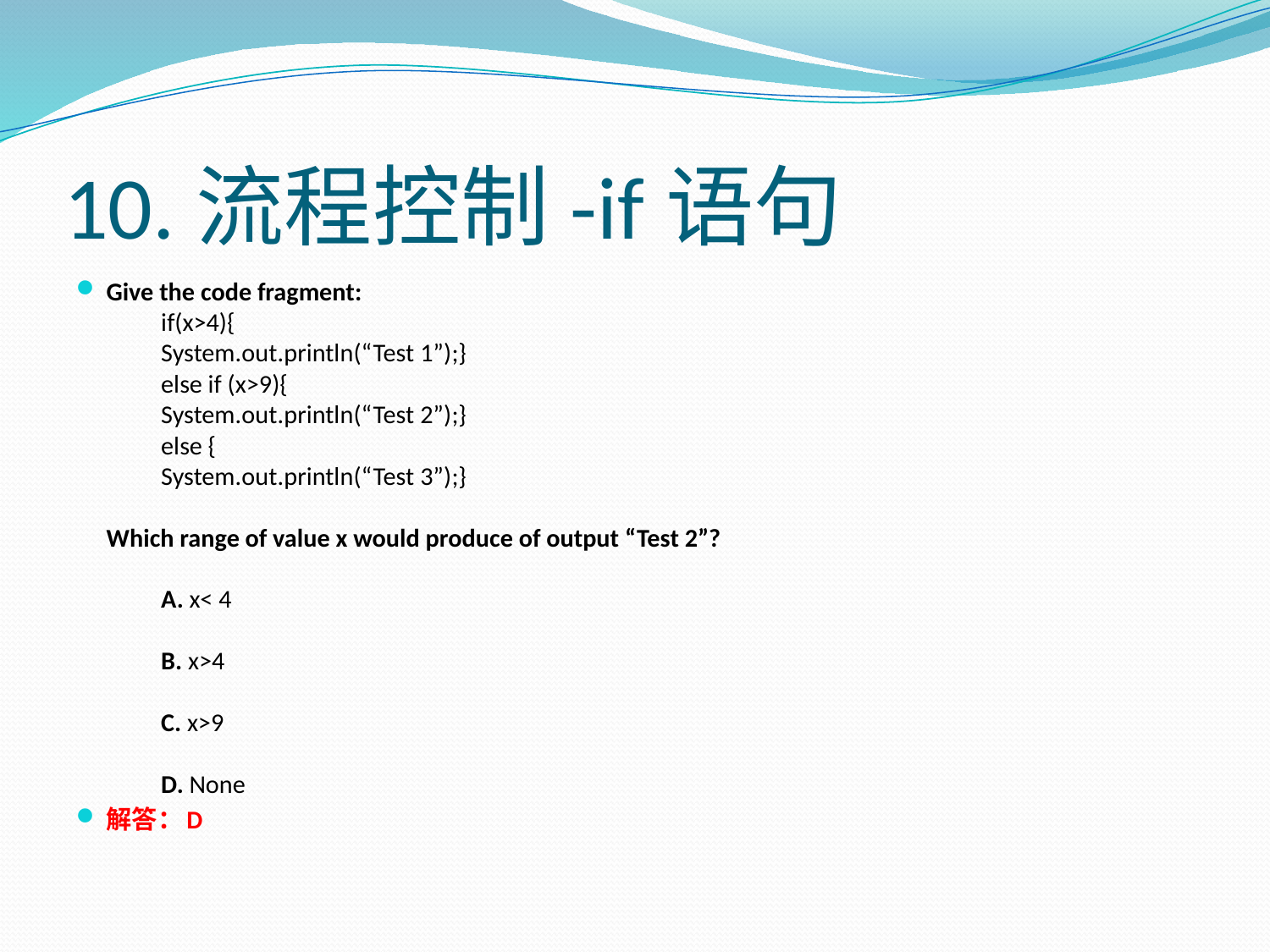

# 10.流程控制-if语句
Give the code fragment:
　　if(x>4){
　　System.out.println(“Test 1”);}
　　else if (x>9){
　　System.out.println(“Test 2”);}
　　else {
　　System.out.println(“Test 3”);}
Which range of value x would produce of output “Test 2”?
　　A. x< 4
　　B. x>4
　　C. x>9
　　D. None
解答：D